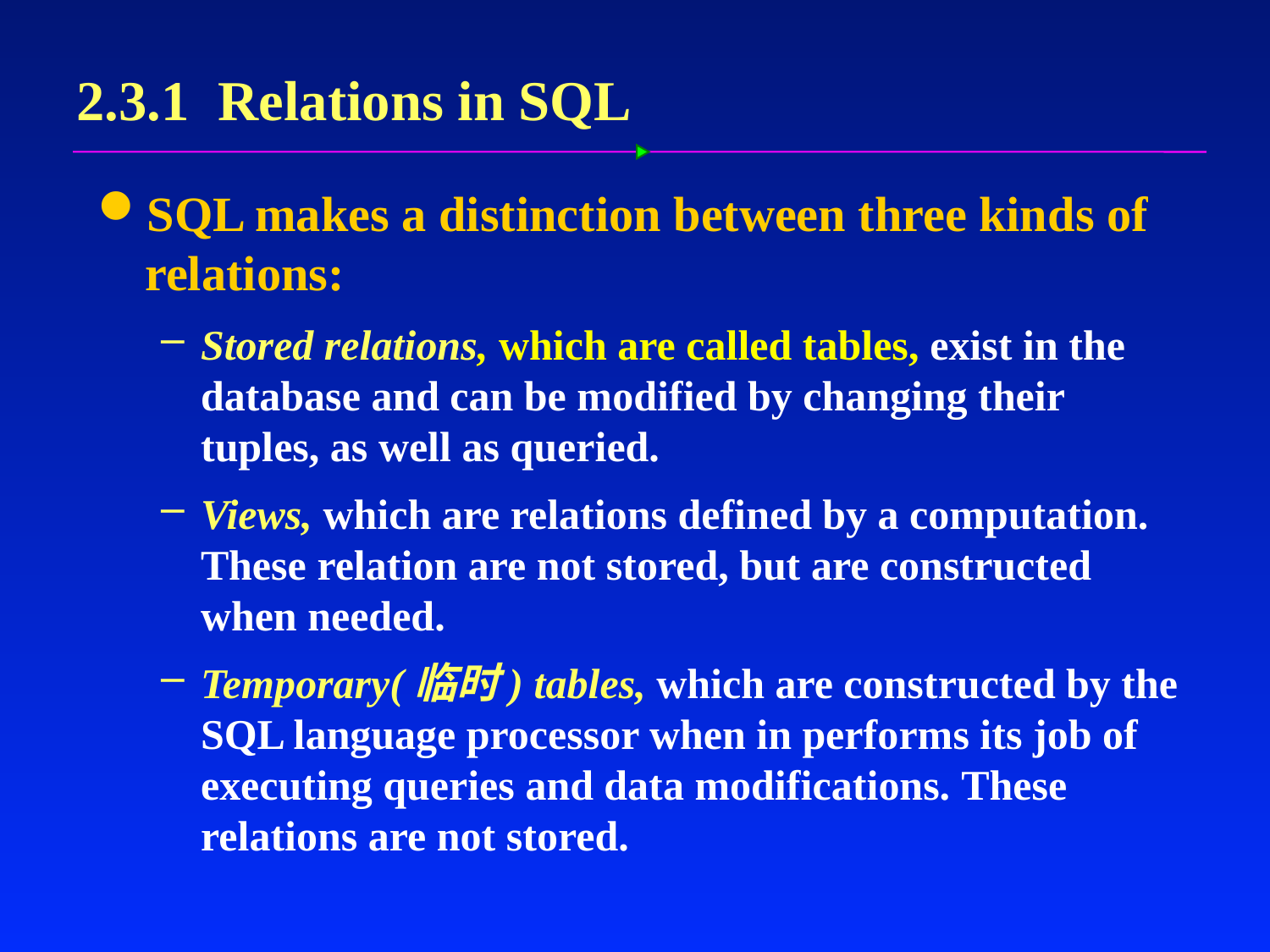

# 2.3.1  Relations in SQL

SQL makes a distinction between three kinds of relations:
Stored relations, which are called tables, exist in the database and can be modified by changing their tuples, as well as queried.
Views, which are relations defined by a computation. These relation are not stored, but are constructed when needed.
Temporary(临时) tables, which are constructed by the SQL language processor when in performs its job of executing queries and data modifications. These relations are not stored.